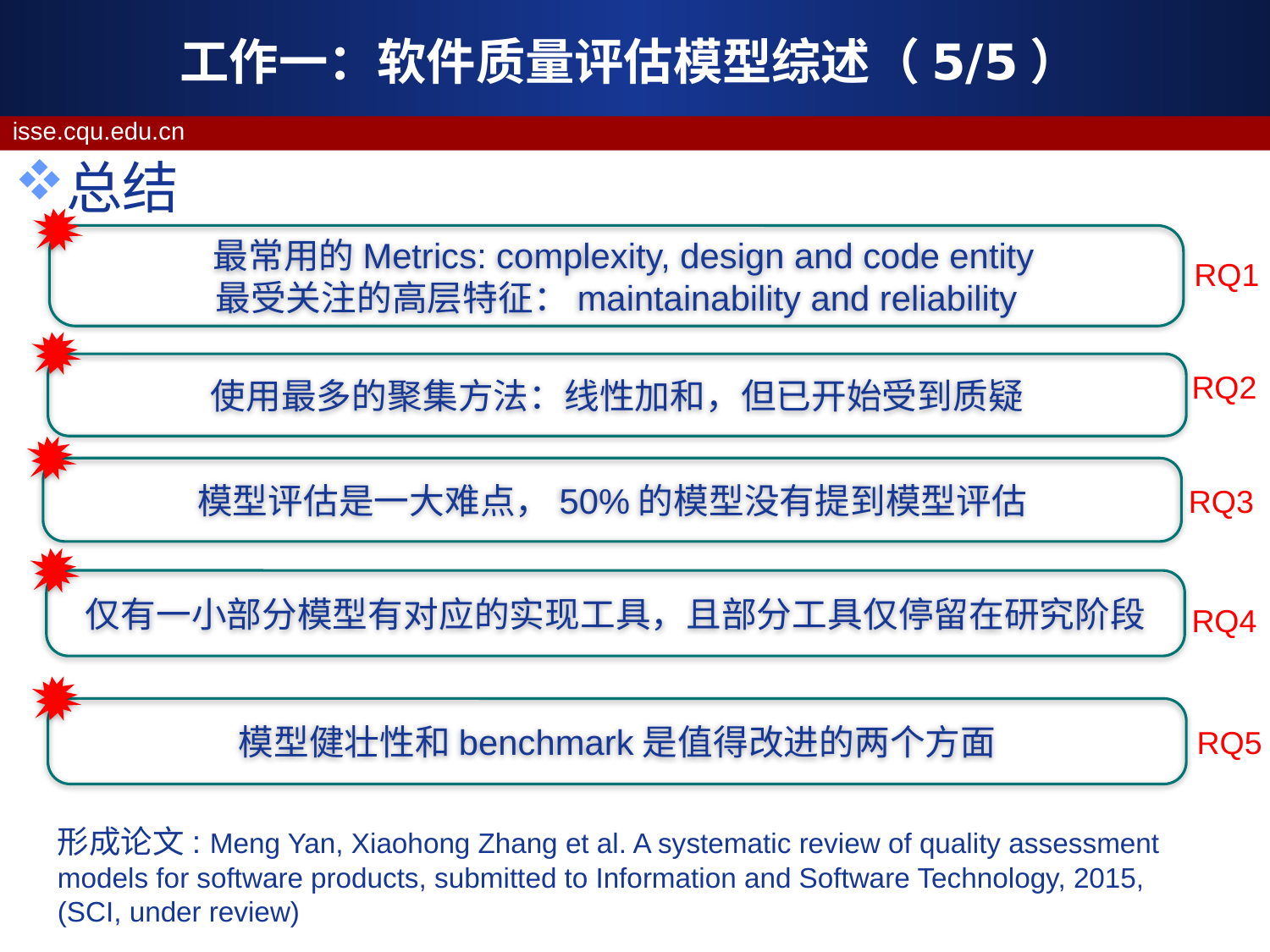

# 工作一：软件质量评估模型综述（5/5）
总结

  最常用的Metrics: complexity, design and code entity
最受关注的高层特征：maintainability and reliability
RQ1

使用最多的聚集方法：线性加和，但已开始受到质疑
RQ2

模型评估是一大难点，50%的模型没有提到模型评估
RQ3

仅有一小部分模型有对应的实现工具，且部分工具仅停留在研究阶段
RQ4

模型健壮性和benchmark是值得改进的两个方面
RQ5
形成论文: Meng Yan, Xiaohong Zhang et al. A systematic review of quality assessment models for software products, submitted to Information and Software Technology, 2015, (SCI, under review)